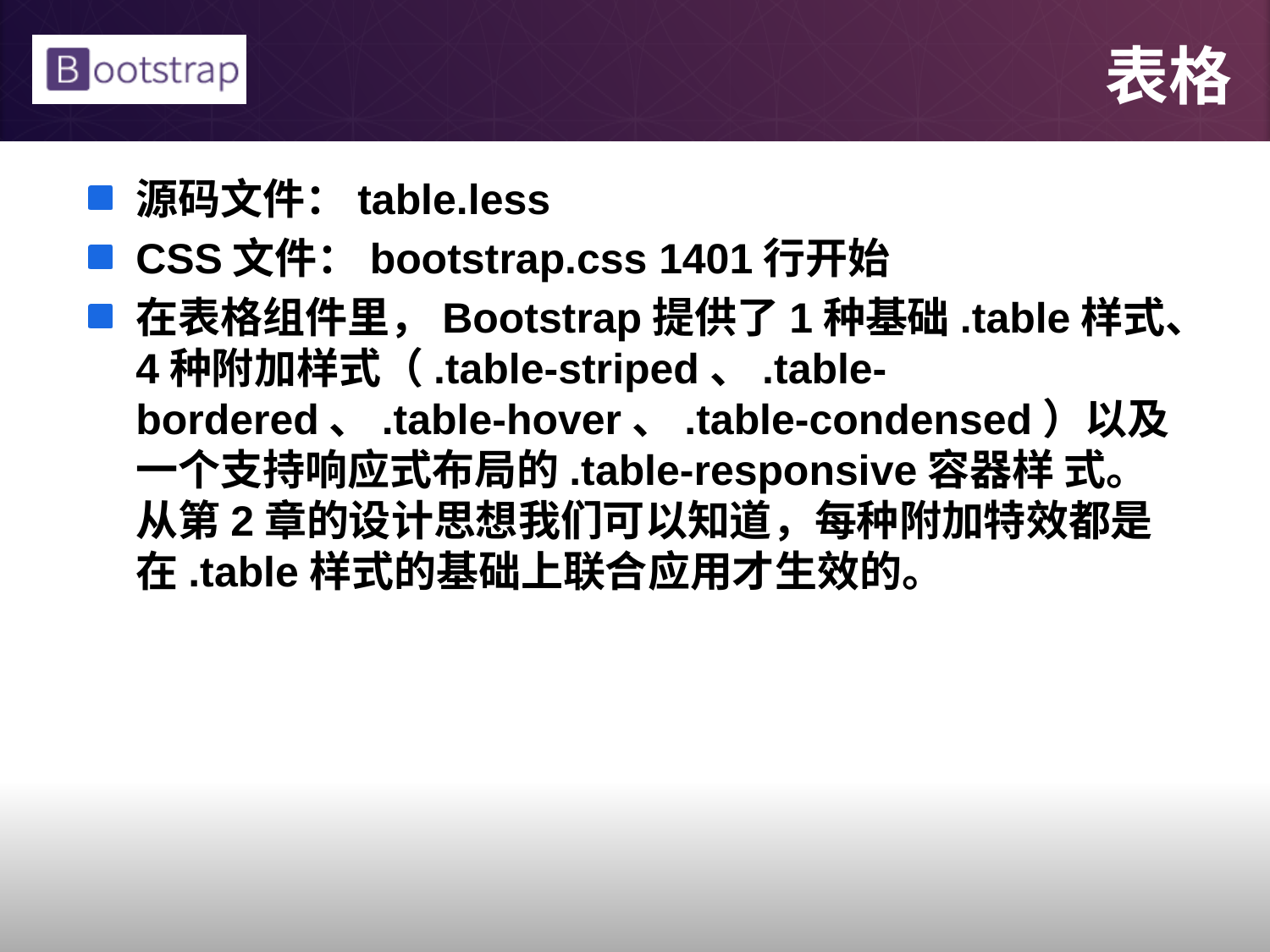

# 表格
源码文件：table.less
CSS文件：bootstrap.css 1401行开始
在表格组件里，Bootstrap提供了1种基础.table样式、4种附加样式（.table-striped、.table- bordered、.table-hover、.table-condensed）以及一个支持响应式布局的.table-responsive容器样 式。从第2章的设计思想我们可以知道，每种附加特效都是在.table样式的基础上联合应用才生效的。